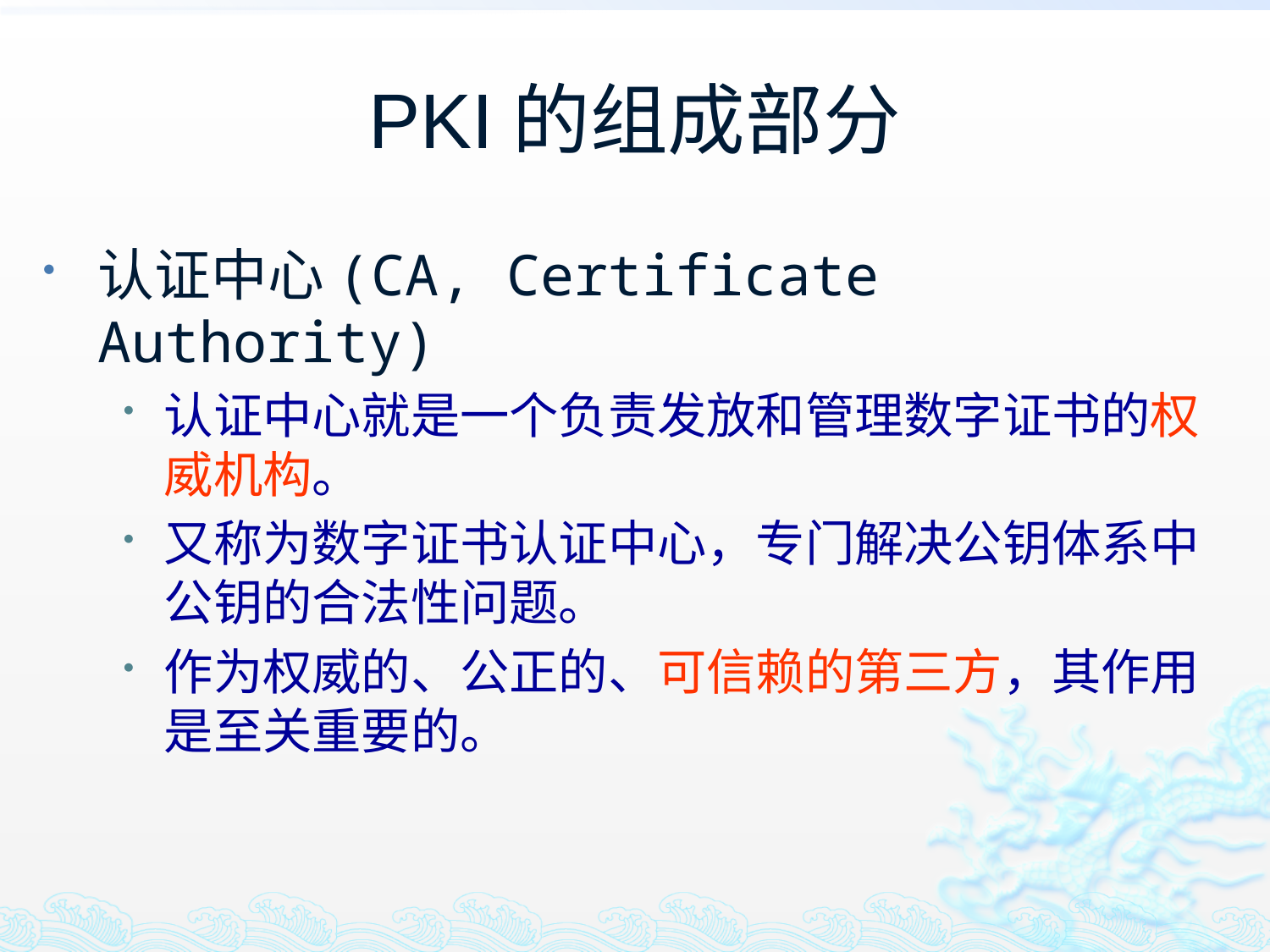

# PKI的组成部分
认证中心(CA, Certificate Authority)
认证中心就是一个负责发放和管理数字证书的权威机构。
又称为数字证书认证中心，专门解决公钥体系中公钥的合法性问题。
作为权威的、公正的、可信赖的第三方，其作用是至关重要的。